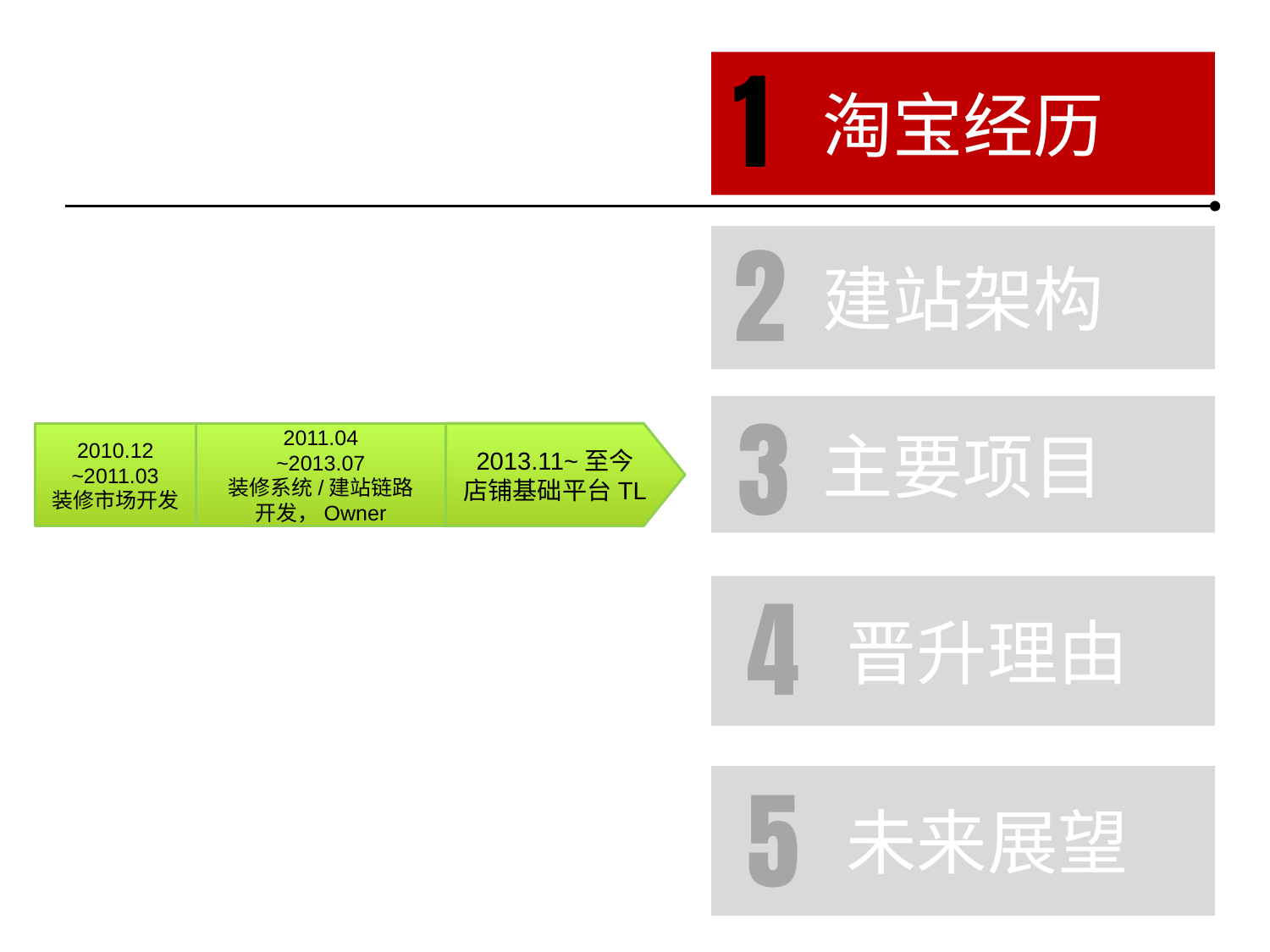

淘宝经历
1
建站架构
2
主要项目
3
  晋升理由
4
  未来展望
2010.12
~2011.03
装修市场开发
2011.04
~2013.07
装修系统/建站链路
开发，Owner
2013.11~至今
店铺基础平台TL
5